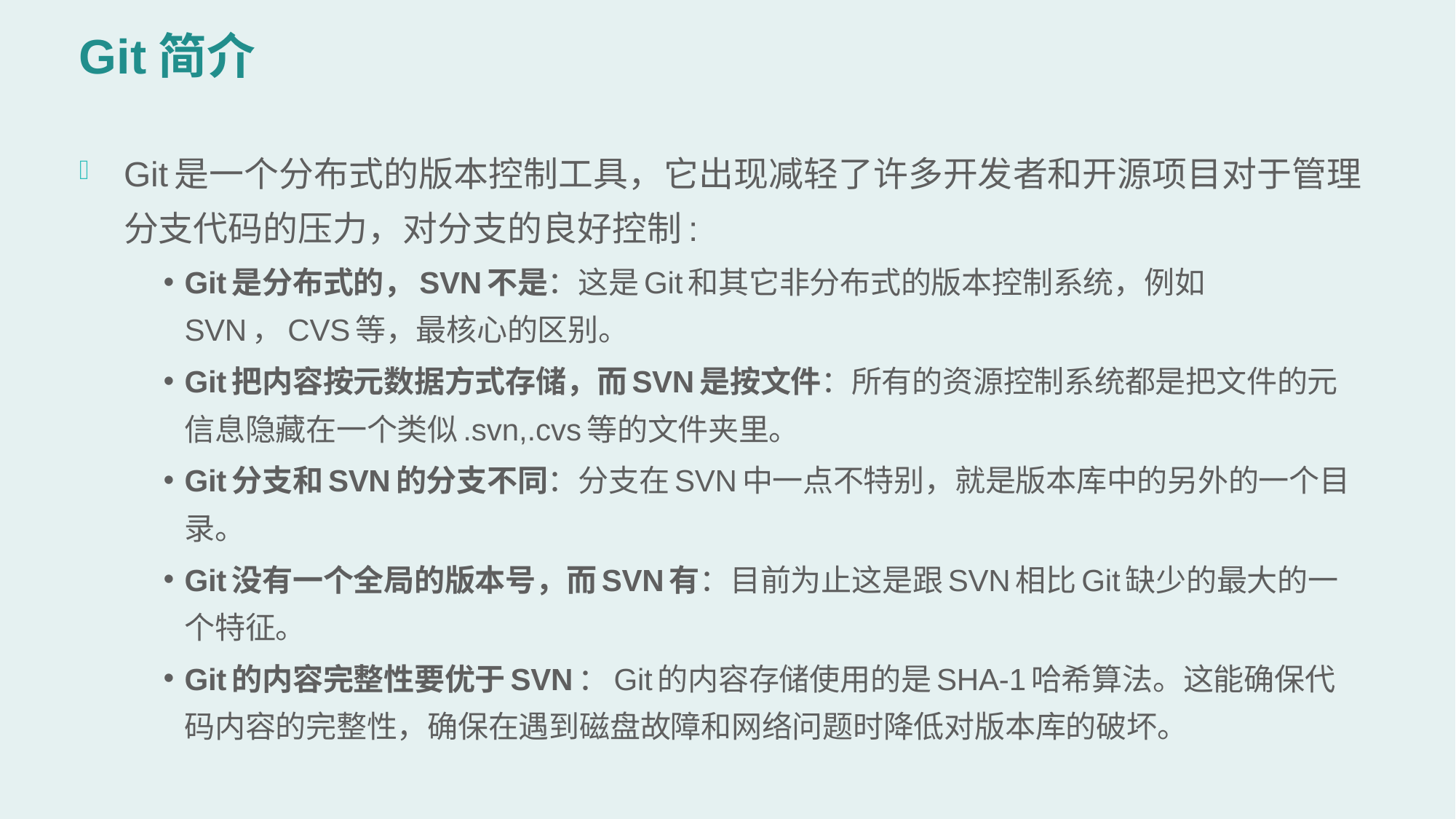

# Git简介
Git是一个分布式的版本控制工具，它出现减轻了许多开发者和开源项目对于管理分支代码的压力，对分支的良好控制:
Git是分布式的，SVN不是：这是Git和其它非分布式的版本控制系统，例如SVN，CVS等，最核心的区别。
Git把内容按元数据方式存储，而SVN是按文件：所有的资源控制系统都是把文件的元信息隐藏在一个类似.svn,.cvs等的文件夹里。
Git分支和SVN的分支不同：分支在SVN中一点不特别，就是版本库中的另外的一个目录。
Git没有一个全局的版本号，而SVN有：目前为止这是跟SVN相比Git缺少的最大的一个特征。
Git的内容完整性要优于SVN：Git的内容存储使用的是SHA-1哈希算法。这能确保代码内容的完整性，确保在遇到磁盘故障和网络问题时降低对版本库的破坏。